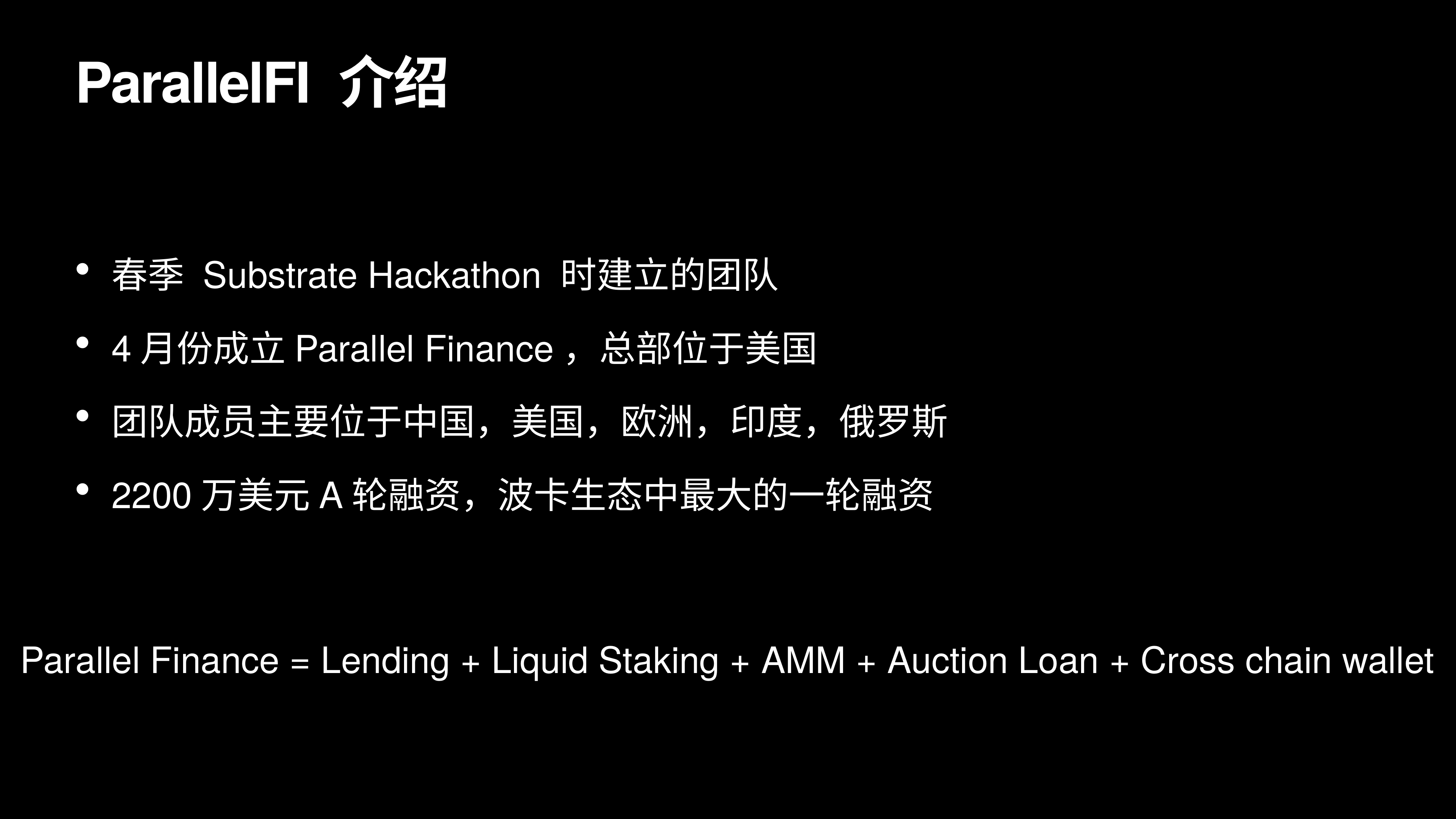

# ParallelFI 介绍
春季 Substrate Hackathon 时建立的团队
4月份成立Parallel Finance，总部位于美国
团队成员主要位于中国，美国，欧洲，印度，俄罗斯
2200万美元A轮融资，波卡生态中最大的一轮融资
Parallel Finance = Lending + Liquid Staking + AMM + Auction Loan + Cross chain wallet